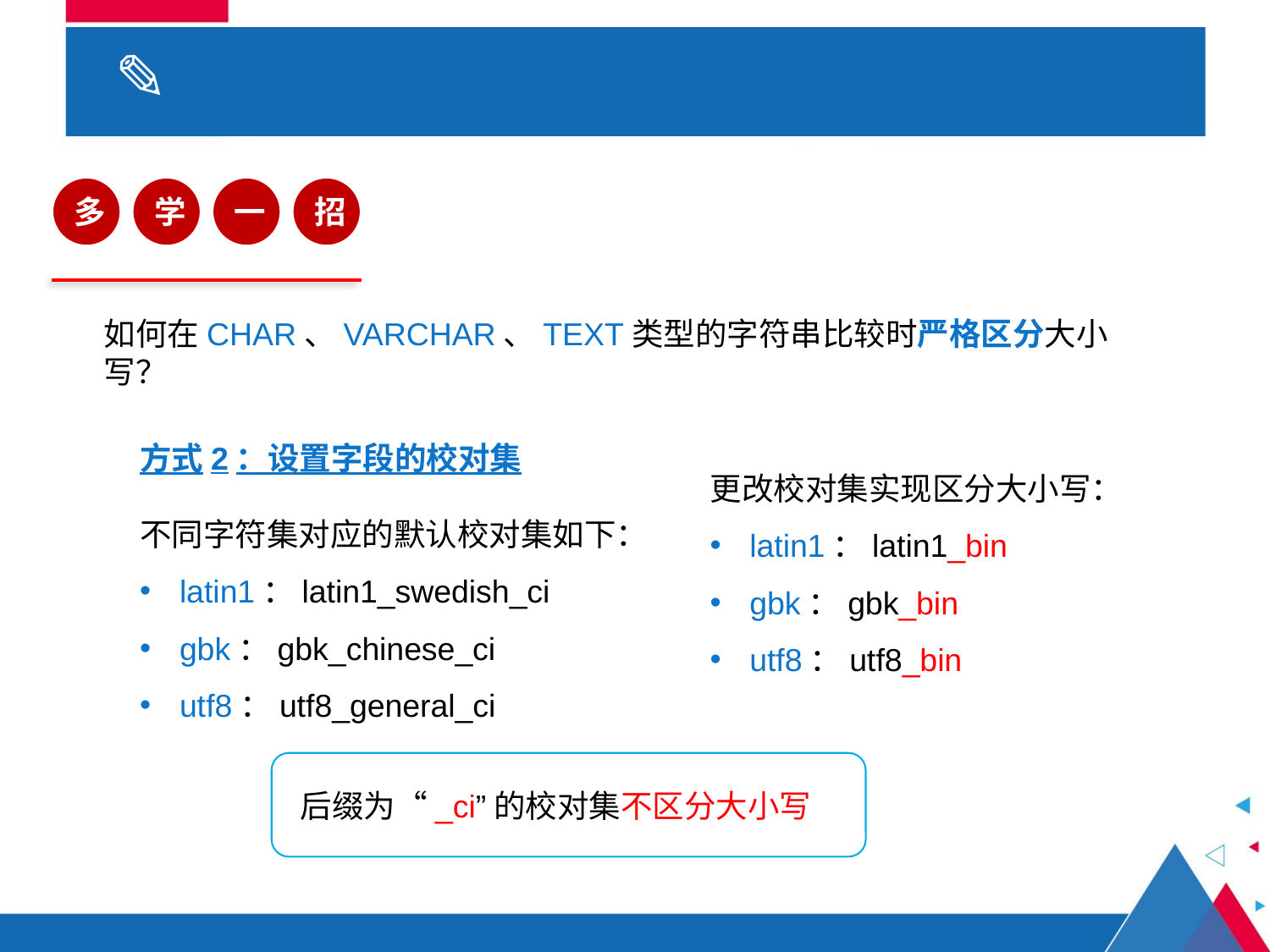

# 3.1 数据类型
多
学
一
招
如何在CHAR、VARCHAR、TEXT类型的字符串比较时严格区分大小写？

更改校对集实现区分大小写：
latin1：latin1_bin
gbk：gbk_bin
utf8：utf8_bin
方式2：设置字段的校对集
不同字符集对应的默认校对集如下：
latin1：latin1_swedish_ci
gbk：gbk_chinese_ci
utf8：utf8_general_ci

后缀为“_ci”的校对集不区分大小写